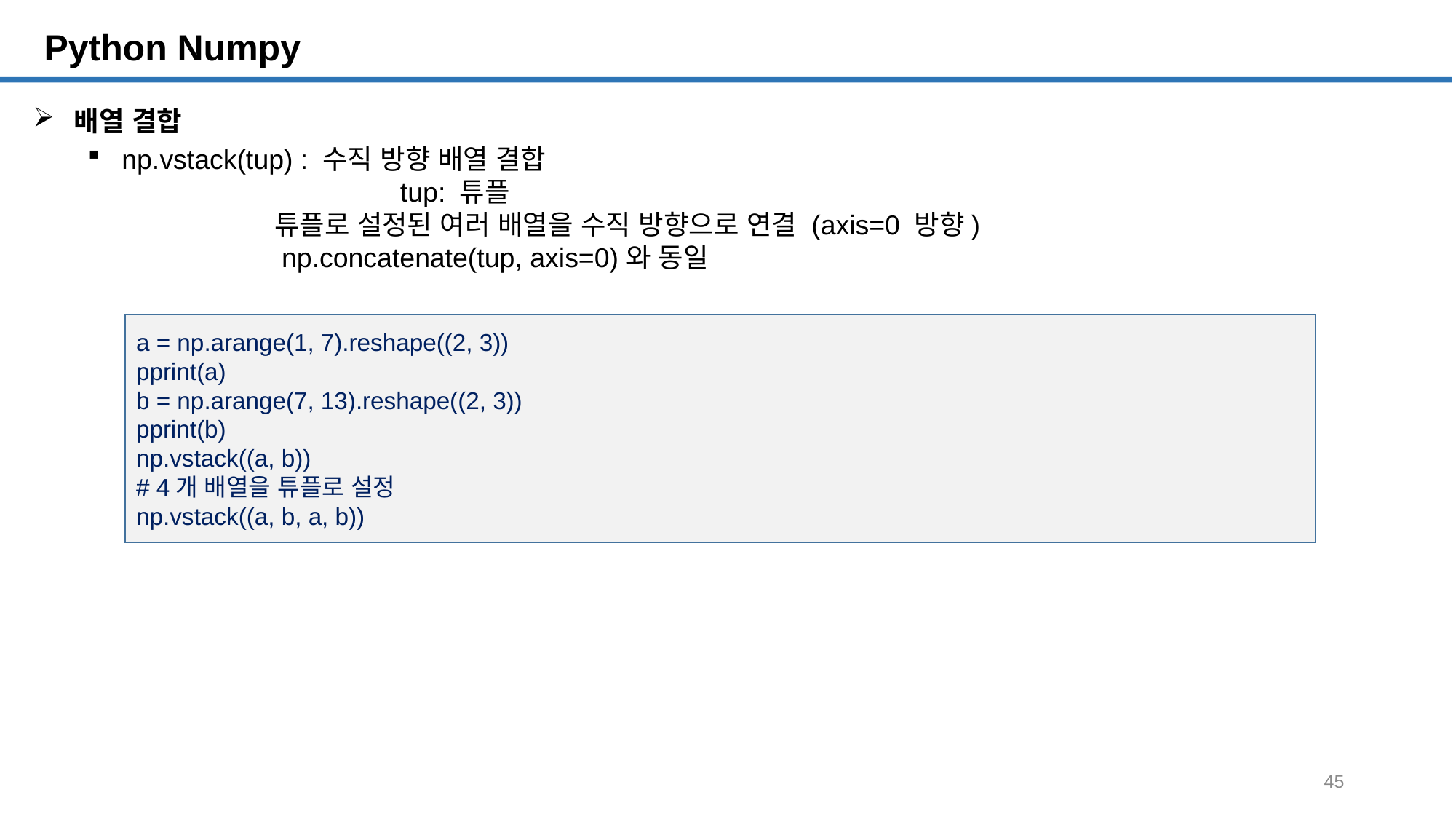

SQL 튜닝 개요
# Python Numpy

배열 결합
np.vstack(tup) : 수직 방향 배열 결합
		       tup: 튜플
                    튜플로 설정된 여러 배열을 수직 방향으로 연결 (axis=0 방향)
                     np.concatenate(tup, axis=0)와 동일
a = np.arange(1, 7).reshape((2, 3))
pprint(a)
b = np.arange(7, 13).reshape((2, 3))
pprint(b)
np.vstack((a, b))
# 4개 배열을 튜플로 설정
np.vstack((a, b, a, b))
45